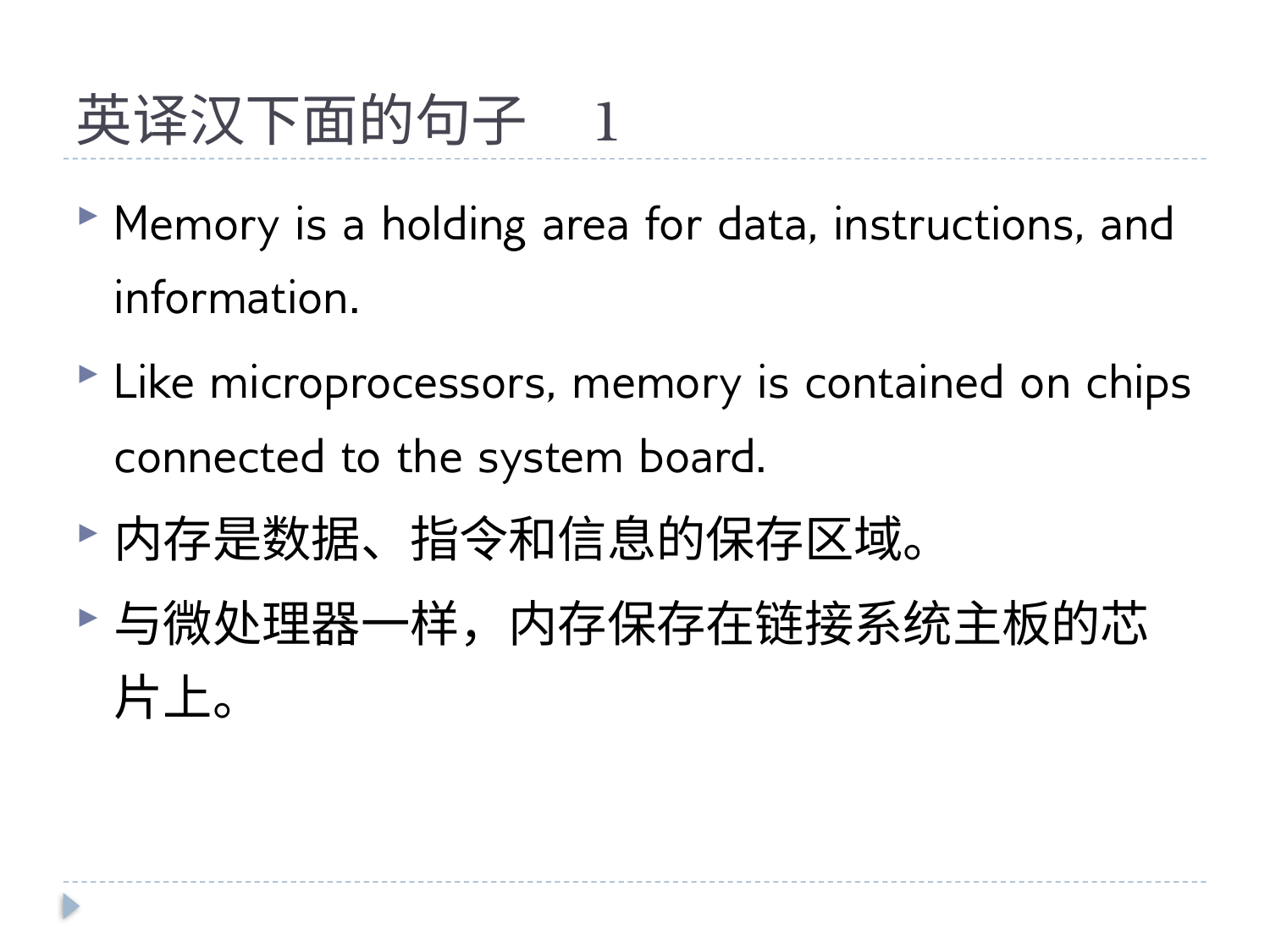

# 英译汉下面的句子   1
Memory is a holding area for data, instructions, and information.
Like microprocessors, memory is contained on chips connected to the system board.
内存是数据、指令和信息的保存区域。
与微处理器一样，内存保存在链接系统主板的芯片上。